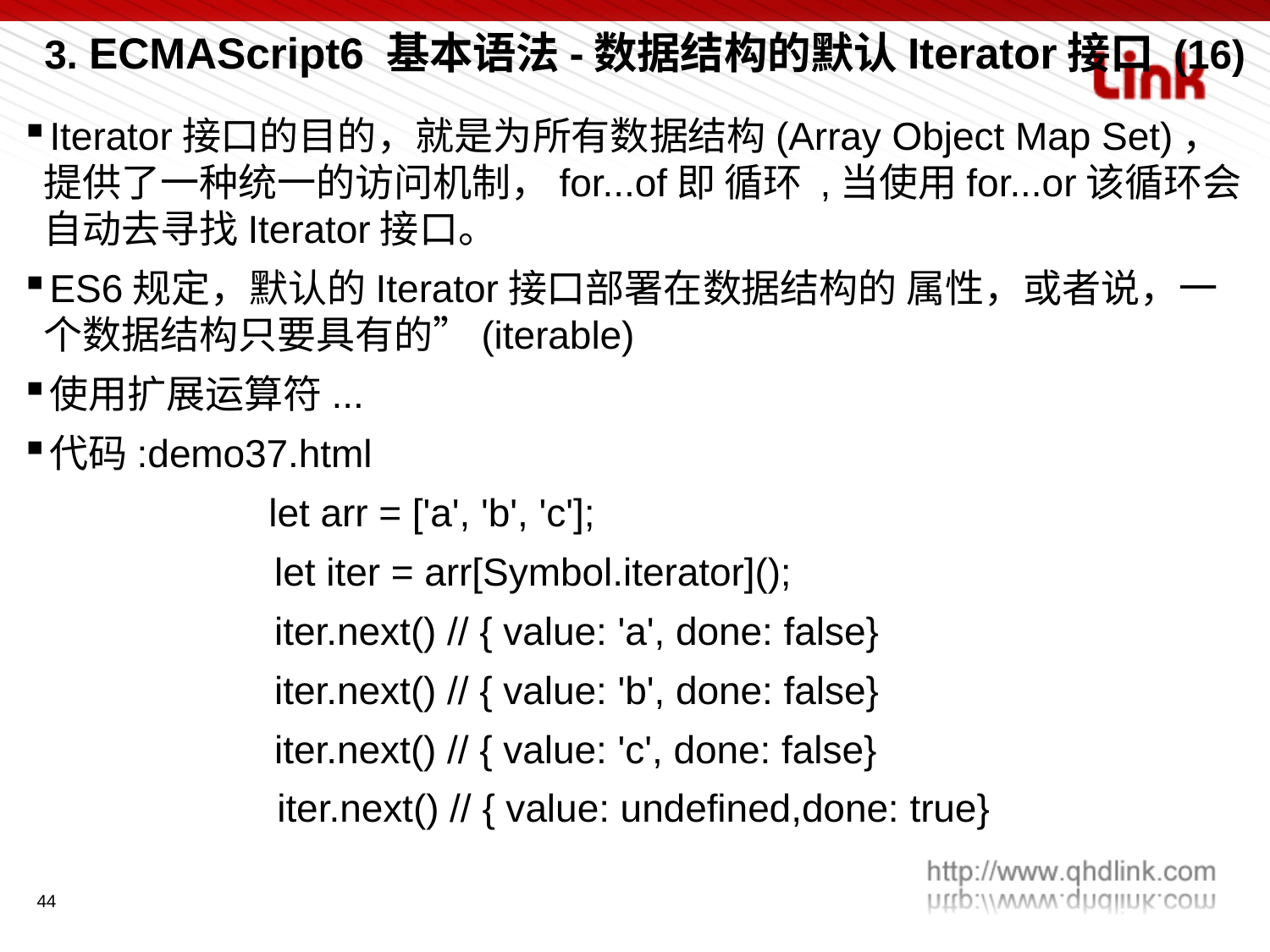

3. ECMAScript6 基本语法-数据结构的默认Iterator接口 (16)
Iterator接口的目的，就是为所有数据结构(Array Object Map Set)，提供了一种统一的访问机制，for...of即 循环 ,当使用for...or该循环会自动去寻找Iterator接口。
ES6规定，默认的Iterator接口部署在数据结构的 属性，或者说，一个数据结构只要具有的”(iterable)
使用扩展运算符...
代码:demo37.html
                       let arr = ['a', 'b', 'c'];
		let iter = arr[Symbol.iterator]();
		iter.next() // { value: 'a', done: false}
		iter.next() // { value: 'b', done: false}
		iter.next() // { value: 'c', done: false}
	            iter.next() // { value: undefined,done: true}

44